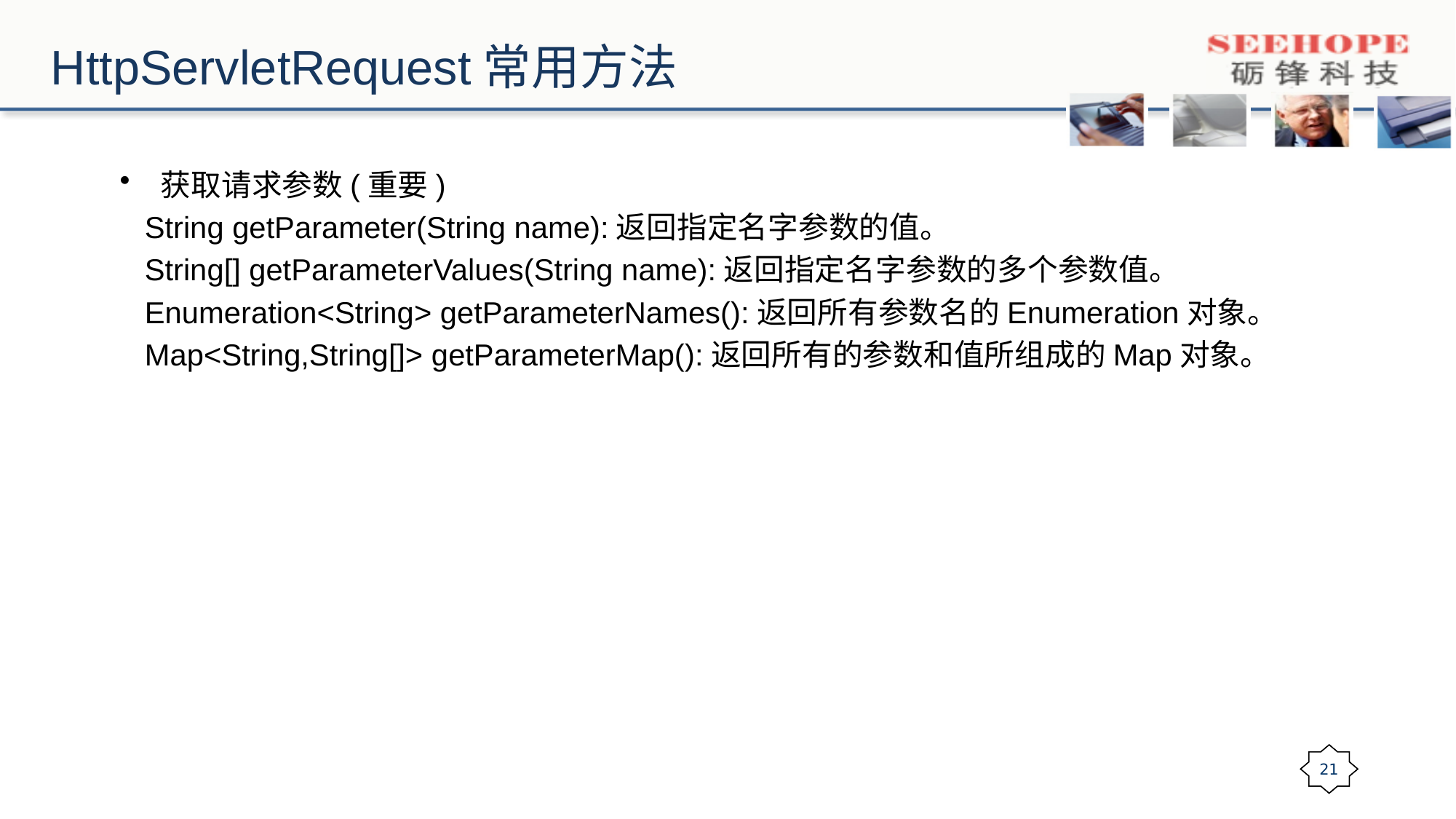

# HttpServletRequest常用方法
获取请求参数(重要)
   String getParameter(String name):返回指定名字参数的值。
   String[] getParameterValues(String name):返回指定名字参数的多个参数值。
   Enumeration<String> getParameterNames():返回所有参数名的Enumeration对象。
   Map<String,String[]> getParameterMap():返回所有的参数和值所组成的Map对象。